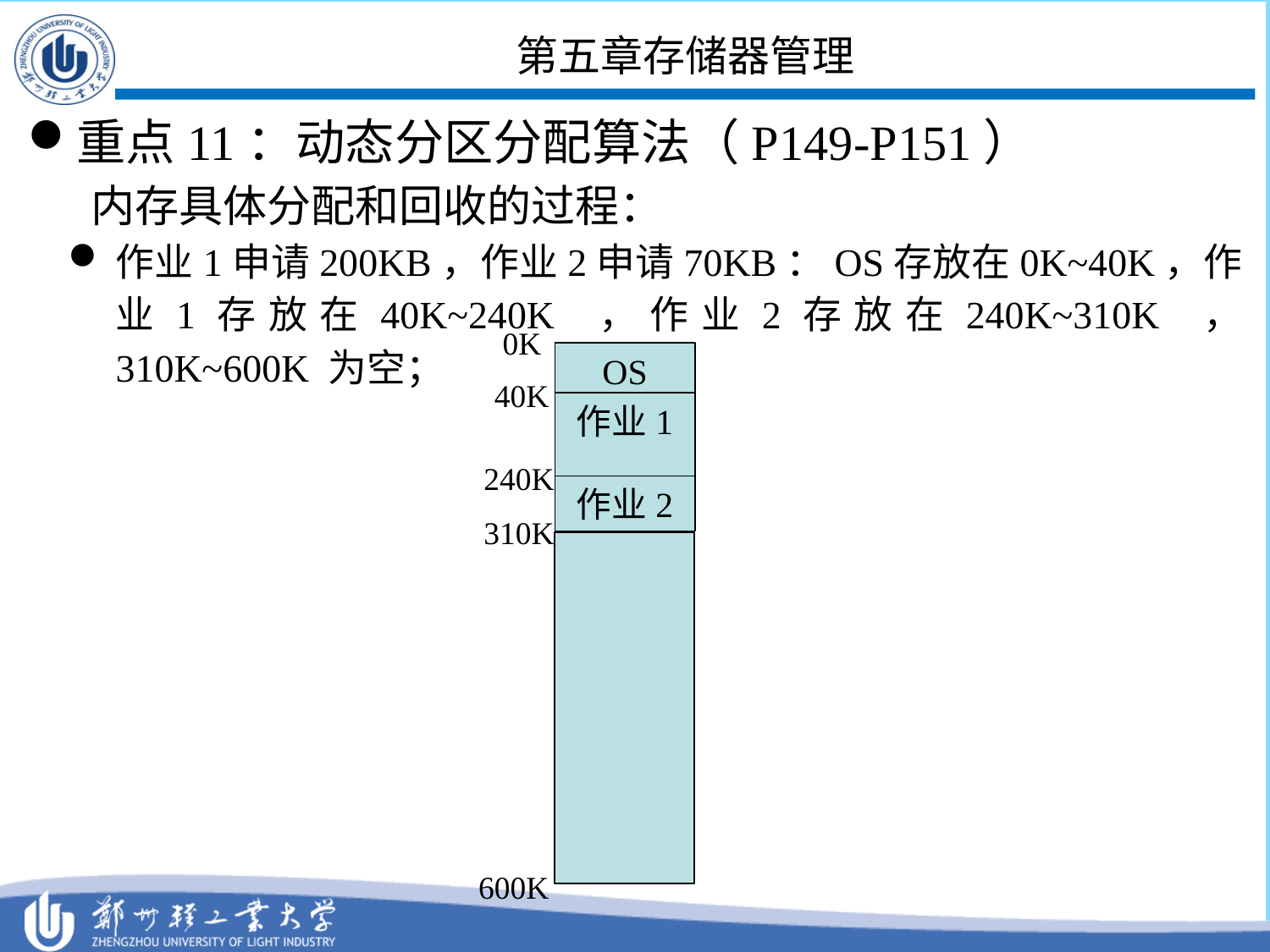

# 第五章存储器管理
重点11：动态分区分配算法（P149-P151）
内存具体分配和回收的过程：
作业1申请200KB，作业2申请70KB：OS存放在0K~40K，作业1存放在40K~240K ，作业2存放在240K~310K ， 310K~600K 为空；
0K
OS
40K
作业1

240K
作业2
310K

600K